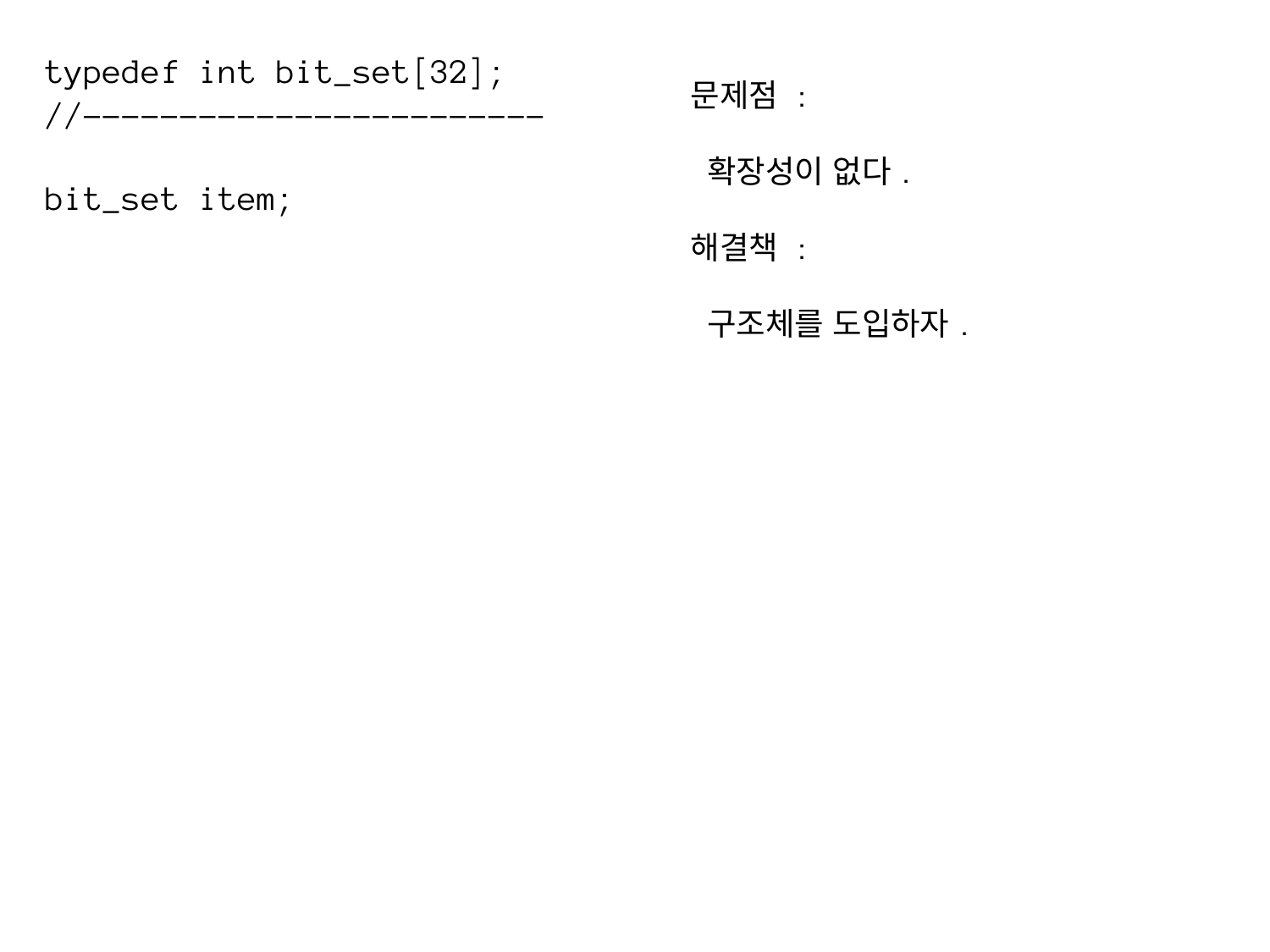

typedef int bit_set[32];
//------------------------

bit_set item;

문제점 :

 확장성이 없다.

해결책 :

 구조체를 도입하자.